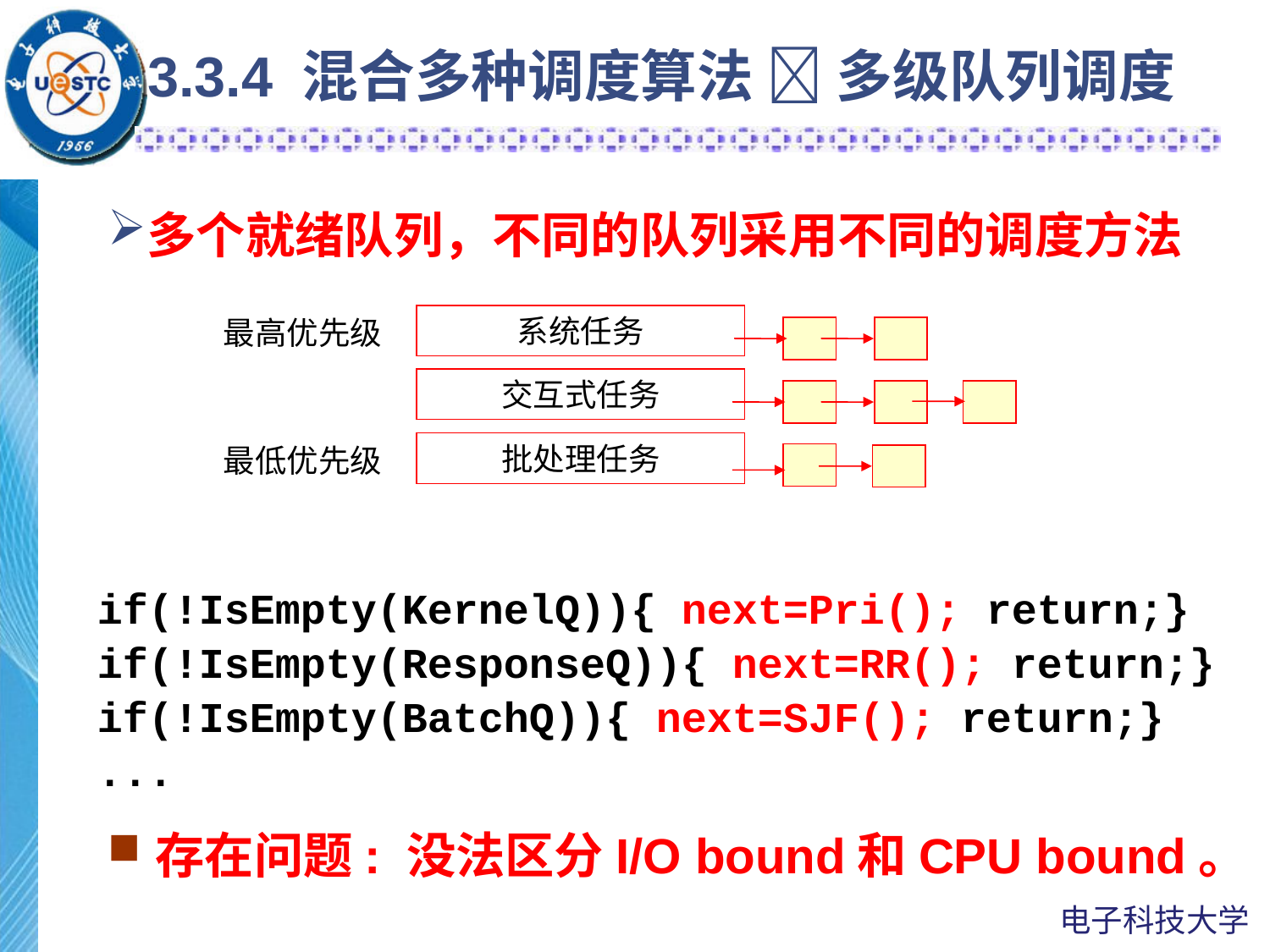

# 3.3.4 混合多种调度算法 − 多级队列调度
多个就绪队列，不同的队列采用不同的调度方法
系统任务
最高优先级

交互式任务

批处理任务
最低优先级

if(!IsEmpty(KernelQ)){ next=Pri(); return;}
if(!IsEmpty(ResponseQ)){ next=RR(); return;}
if(!IsEmpty(BatchQ)){ next=SJF(); return;}
...
存在问题: 没法区分I/O bound和CPU bound。